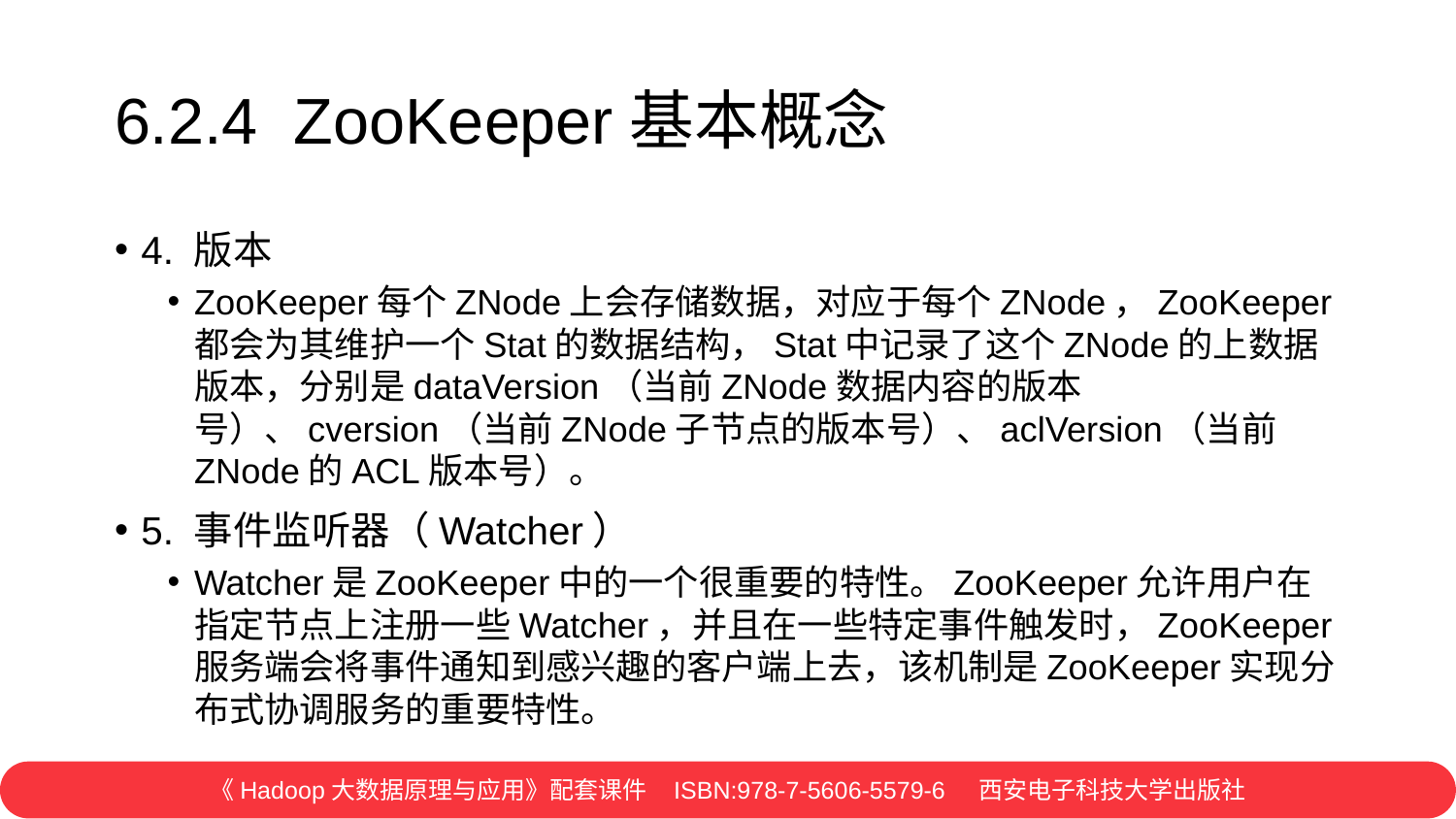

# 6.2.4  ZooKeeper基本概念
4. 版本
ZooKeeper每个ZNode上会存储数据，对应于每个ZNode，ZooKeeper都会为其维护一个Stat的数据结构，Stat中记录了这个ZNode的上数据版本，分别是dataVersion（当前ZNode数据内容的版本号）、cversion（当前ZNode子节点的版本号）、aclVersion（当前ZNode的ACL版本号）。
5. 事件监听器（Watcher）
Watcher是ZooKeeper中的一个很重要的特性。ZooKeeper允许用户在指定节点上注册一些Watcher，并且在一些特定事件触发时，ZooKeeper服务端会将事件通知到感兴趣的客户端上去，该机制是ZooKeeper实现分布式协调服务的重要特性。